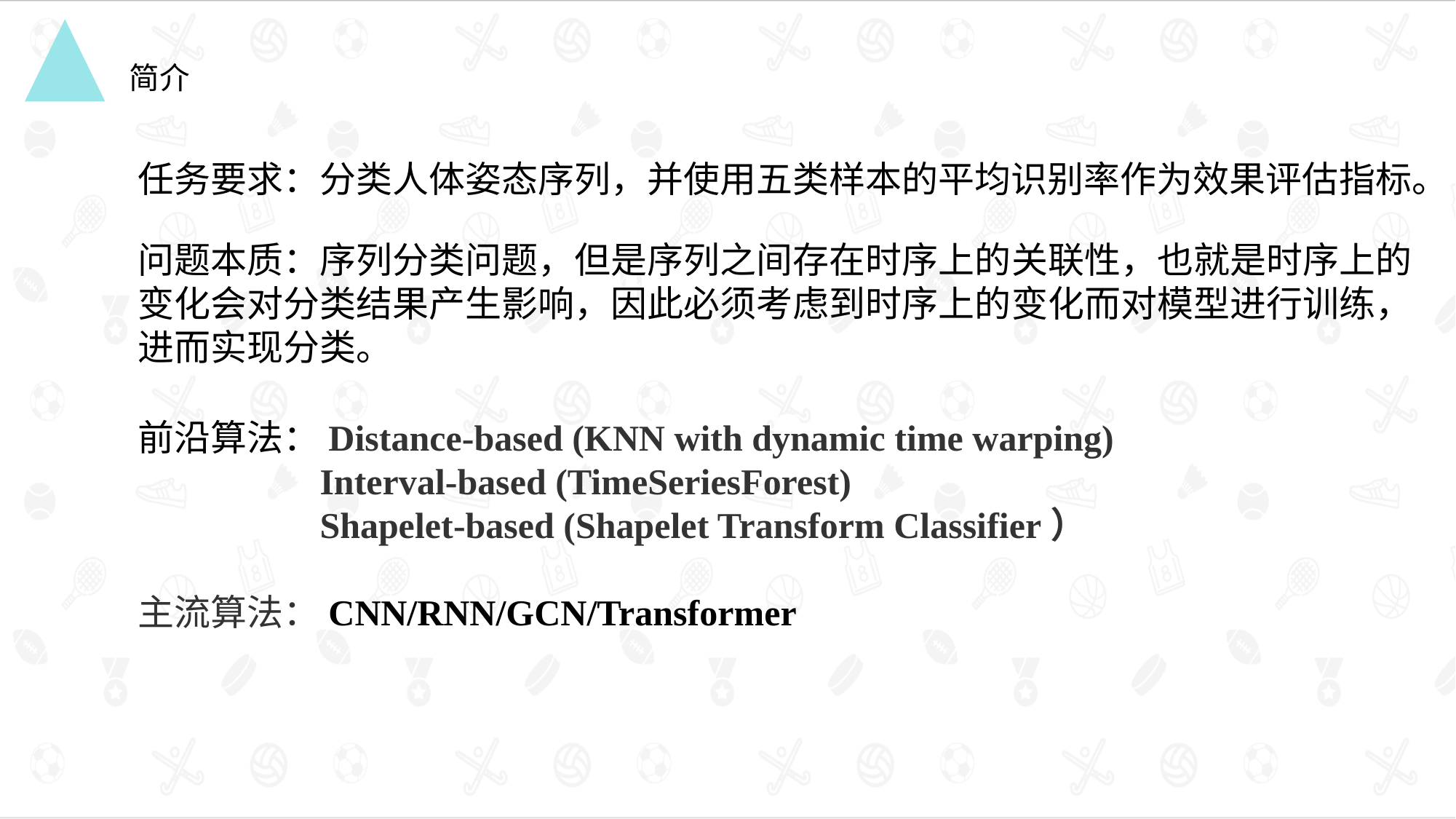

简介
任务要求：分类人体姿态序列，并使用五类样本的平均识别率作为效果评估指标。
问题本质：序列分类问题，但是序列之间存在时序上的关联性，也就是时序上的变化会对分类结果产生影响，因此必须考虑到时序上的变化而对模型进行训练，进而实现分类。
01
02
03
04
前沿算法：Distance-based (KNN with dynamic time warping)
                    Interval-based (TimeSeriesForest)
                    Shapelet-based (Shapelet Transform Classifier）

主流算法：CNN/RNN/GCN/Transformer